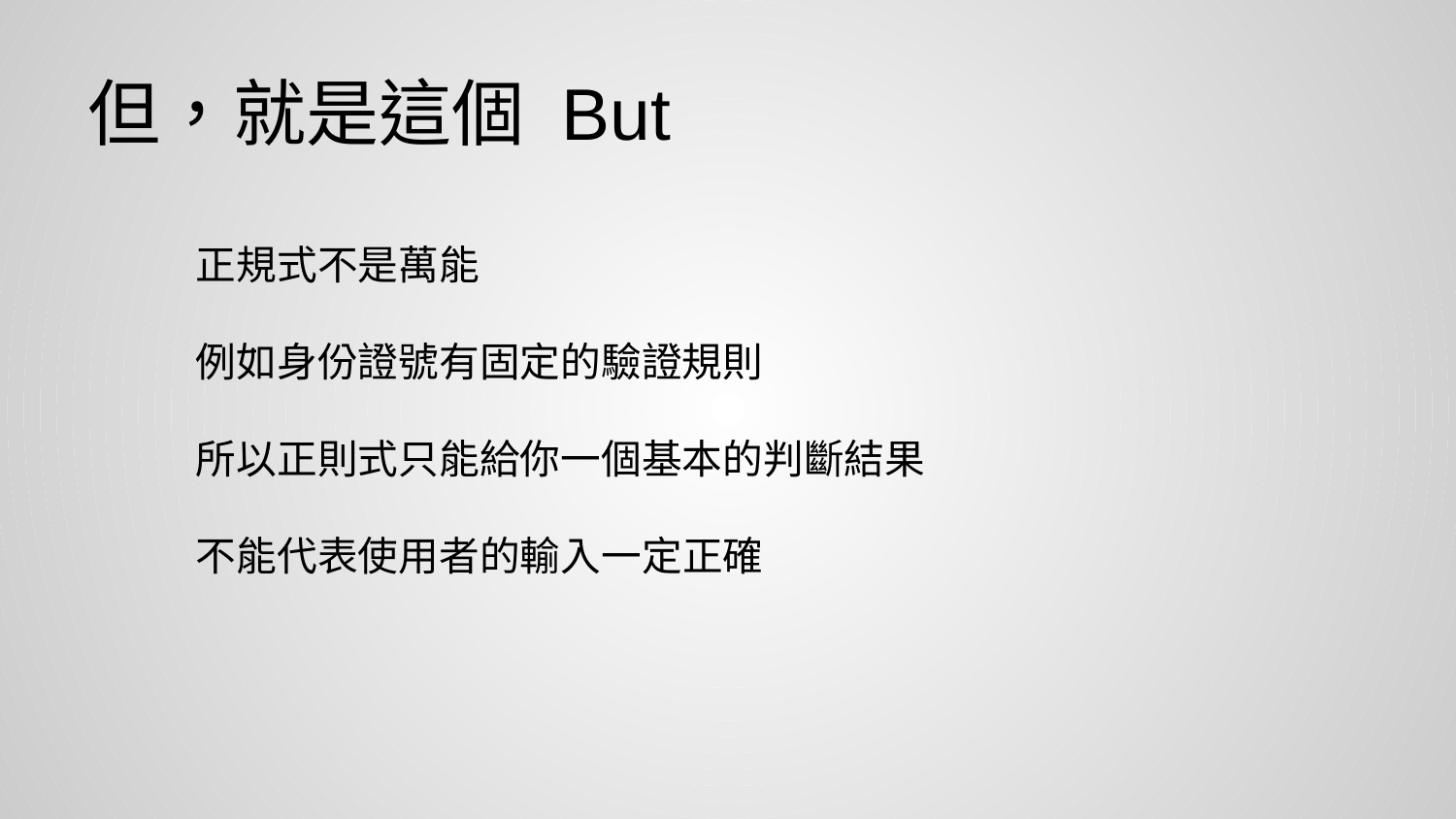

# 但，就是這個 But
正規式不是萬能

例如身份證號有固定的驗證規則

所以正則式只能給你一個基本的判斷結果

不能代表使用者的輸入一定正確